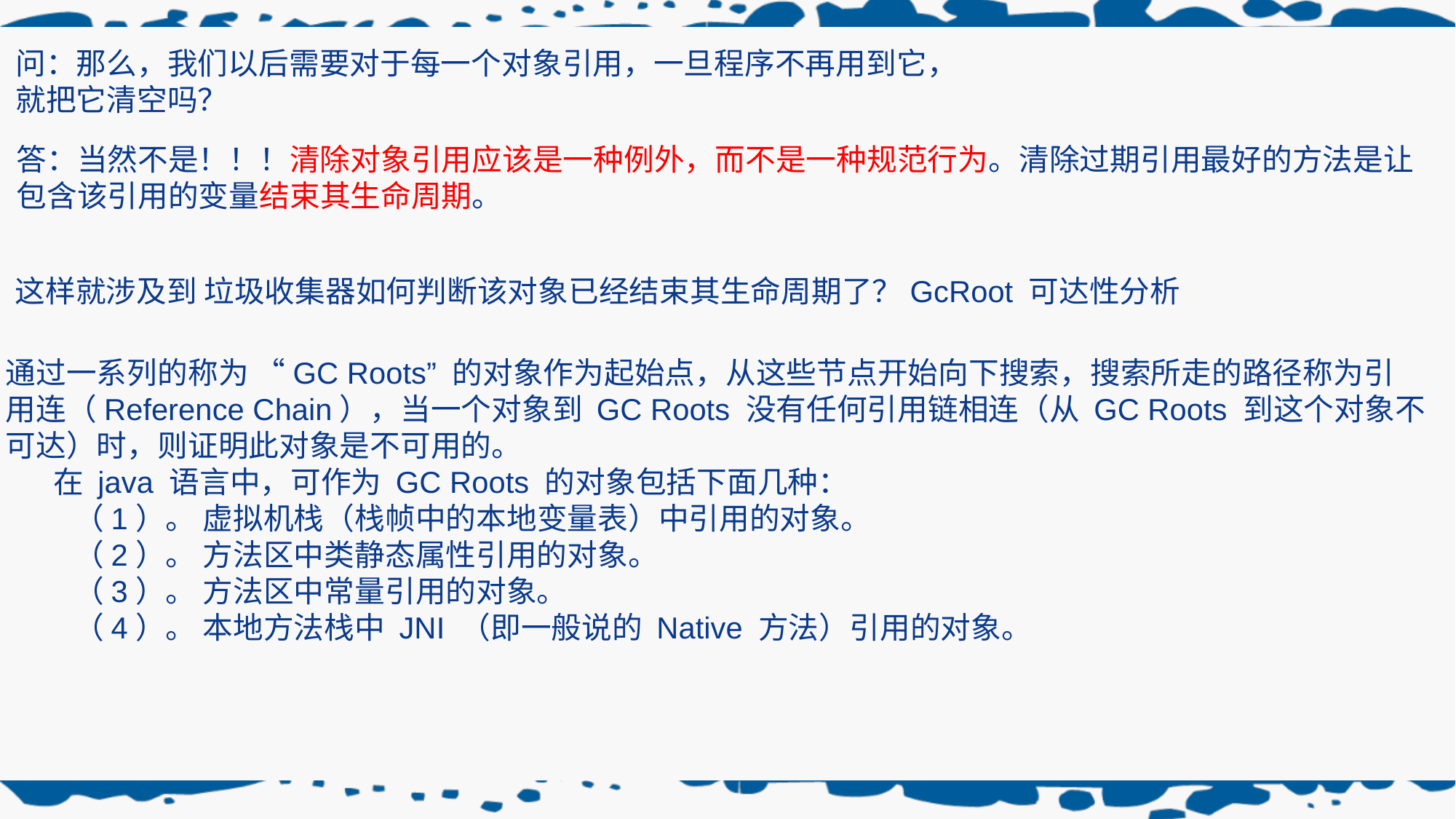

问：那么，我们以后需要对于每一个对象引用，一旦程序不再用到它，
就把它清空吗？
答：当然不是！！！清除对象引用应该是一种例外，而不是一种规范行为。清除过期引用最好的方法是让
包含该引用的变量结束其生命周期。
这样就涉及到 垃圾收集器如何判断该对象已经结束其生命周期了？GcRoot 可达性分析
通过一系列的称为 “GC Roots” 的对象作为起始点，从这些节点开始向下搜索，搜索所走的路径称为引
用连（Reference Chain），当一个对象到 GC Roots 没有任何引用链相连（从 GC Roots 到这个对象不
可达）时，则证明此对象是不可用的。
      在 java 语言中，可作为 GC Roots 的对象包括下面几种：
         （1）。 虚拟机栈（栈帧中的本地变量表）中引用的对象。
         （2）。 方法区中类静态属性引用的对象。
         （3）。 方法区中常量引用的对象。
         （4）。 本地方法栈中 JNI （即一般说的 Native 方法）引用的对象。